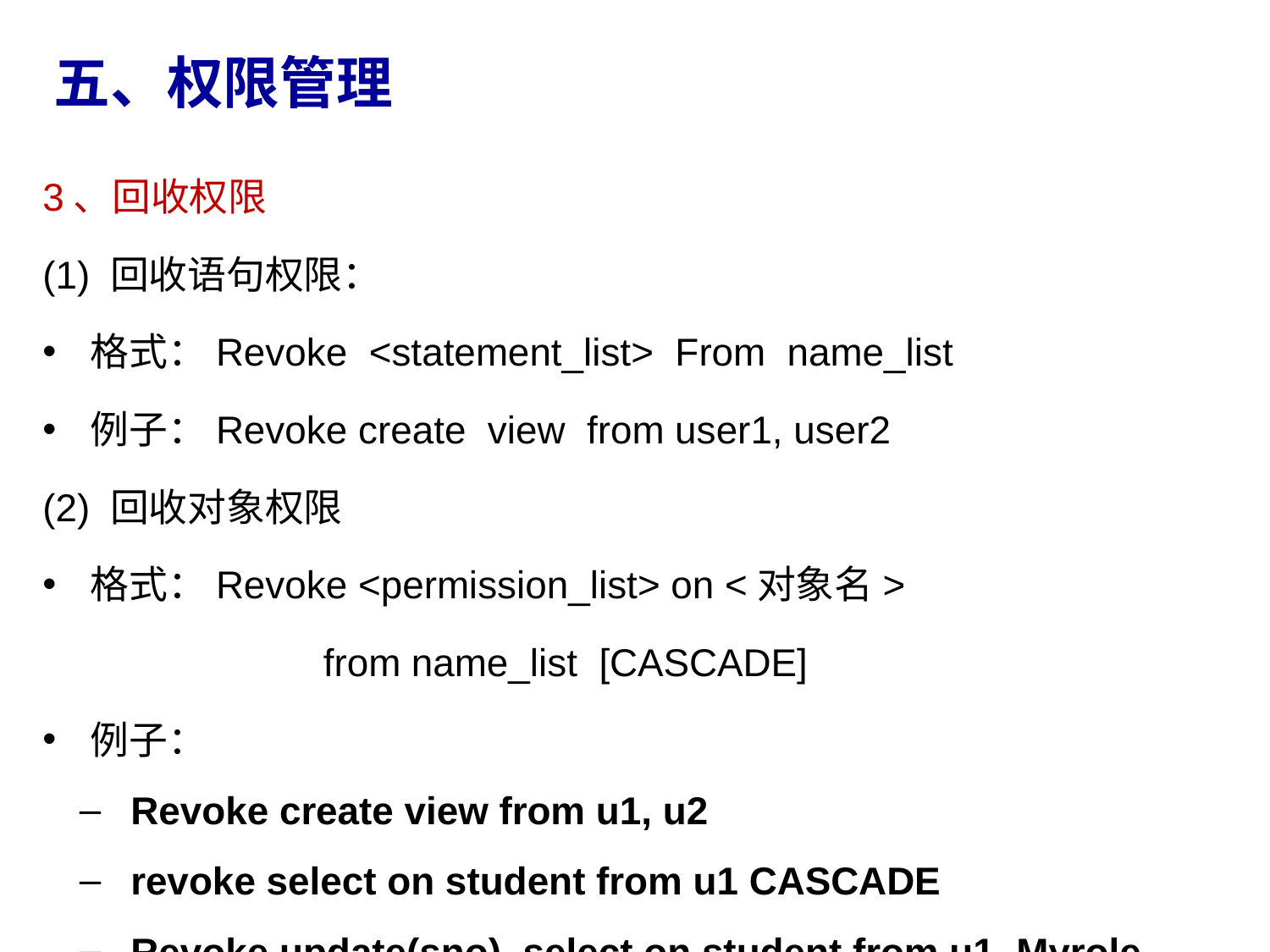

五、权限管理
3、回收权限
(1) 回收语句权限：
格式：Revoke  <statement_list>  From  name_list
例子：Revoke create  view  from user1, user2
(2) 回收对象权限
格式：Revoke <permission_list> on <对象名>
                          from name_list  [CASCADE]
例子：
Revoke create view from u1, u2
revoke select on student from u1 CASCADE
Revoke update(sno), select on student from u1, Myrole